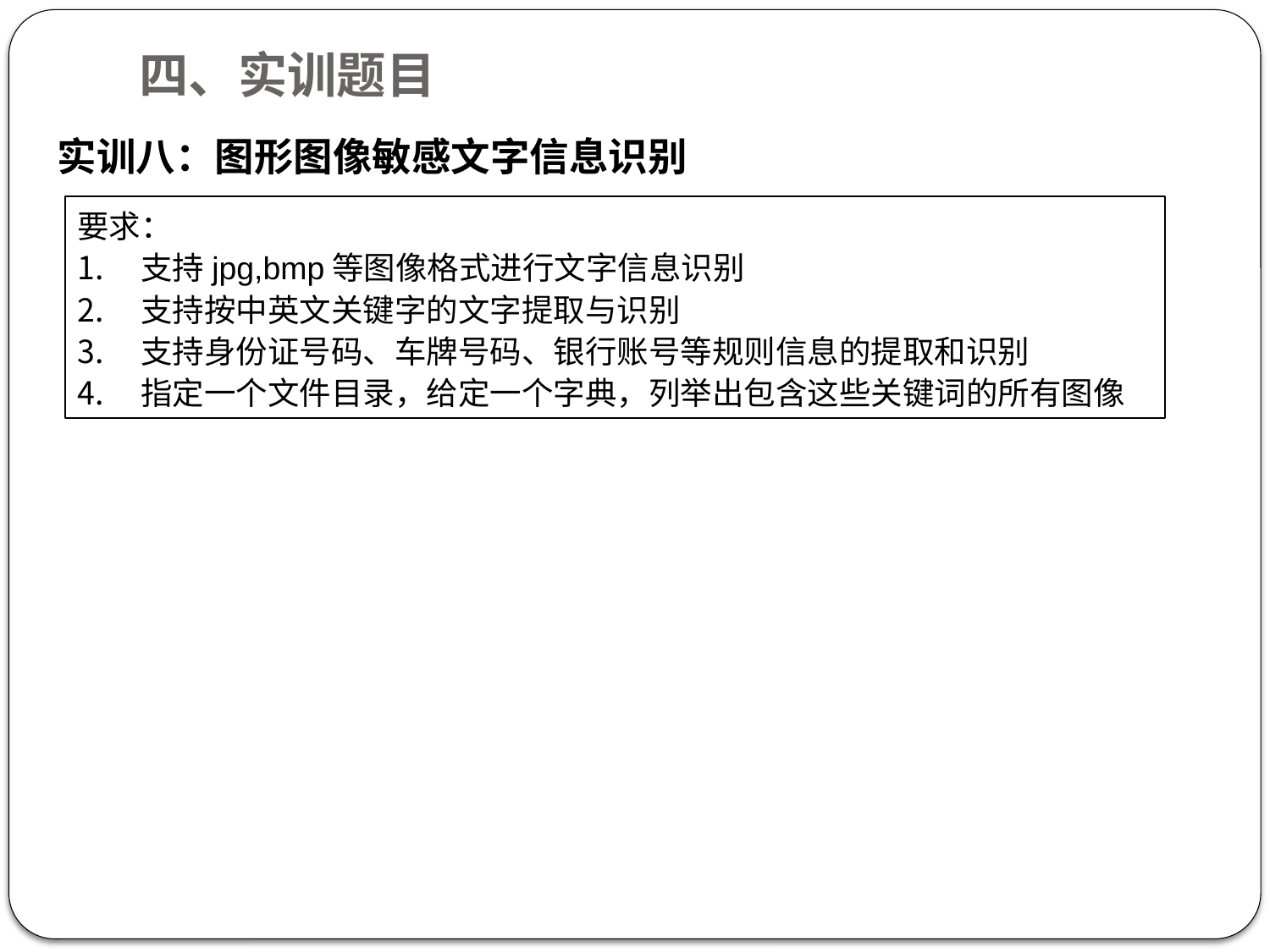

四、实训题目
实训八：图形图像敏感文字信息识别
要求：
支持jpg,bmp等图像格式进行文字信息识别
支持按中英文关键字的文字提取与识别
支持身份证号码、车牌号码、银行账号等规则信息的提取和识别
指定一个文件目录，给定一个字典，列举出包含这些关键词的所有图像